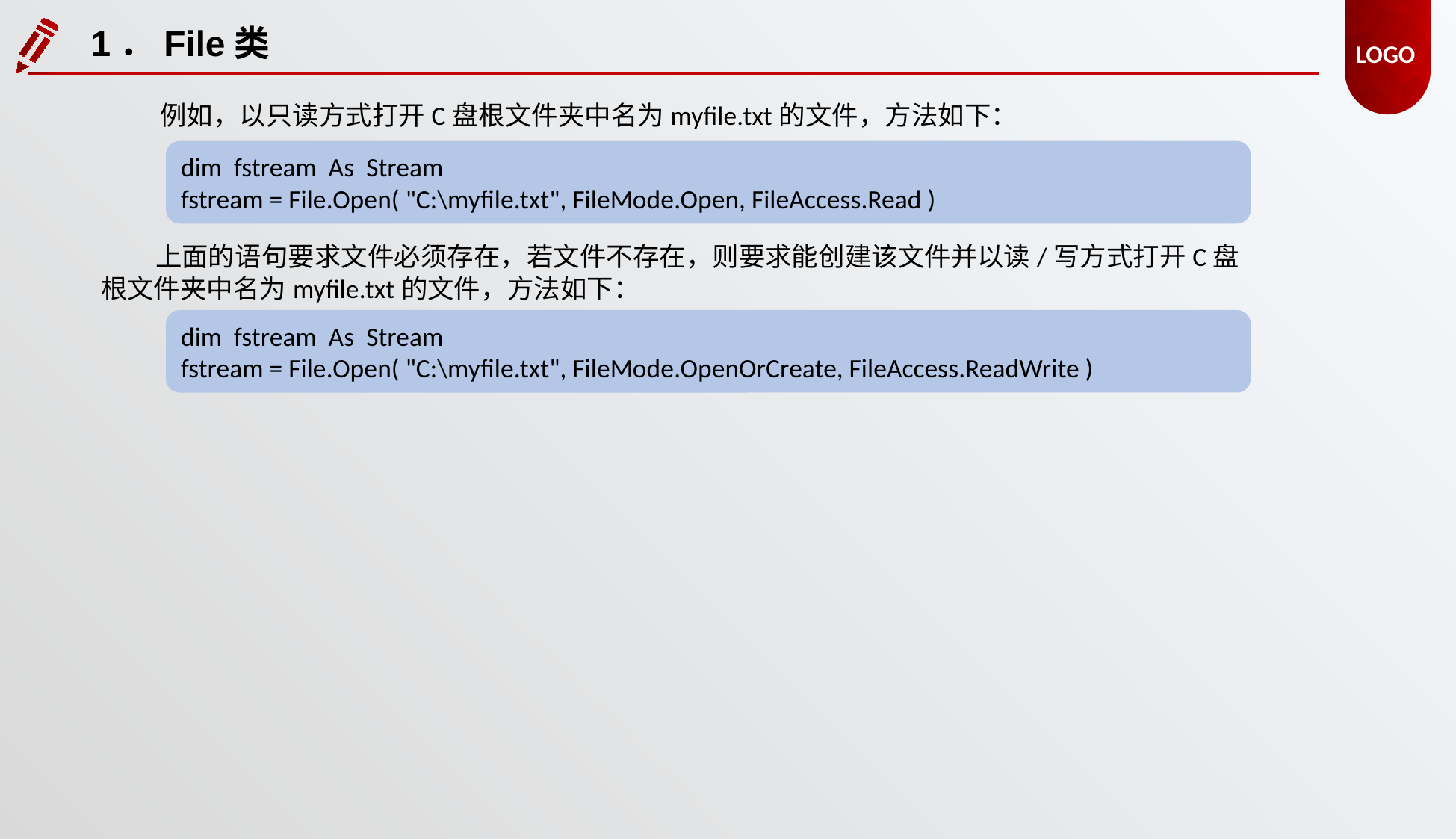

1．File类
例如，以只读方式打开C盘根文件夹中名为myfile.txt的文件，方法如下：
dim  fstream  As  Stream
fstream = File.Open( "C:\myfile.txt", FileMode.Open, FileAccess.Read )
上面的语句要求文件必须存在，若文件不存在，则要求能创建该文件并以读/写方式打开C盘根文件夹中名为myfile.txt的文件，方法如下：
dim  fstream  As  Stream
fstream = File.Open( "C:\myfile.txt", FileMode.OpenOrCreate, FileAccess.ReadWrite )